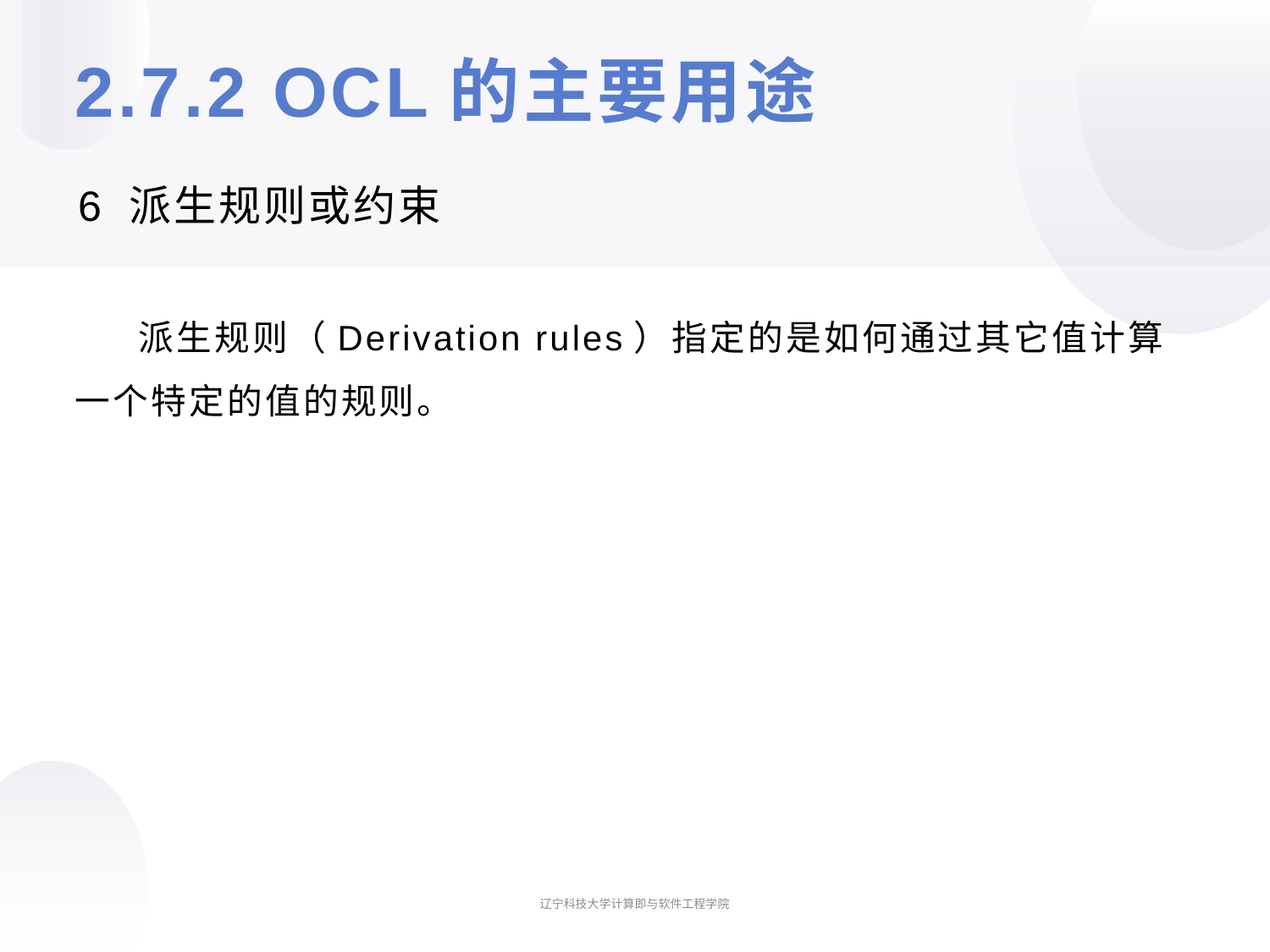

# 2.7.2 OCL的主要用途
6 派生规则或约束
派生规则（Derivation rules）指定的是如何通过其它值计算一个特定的值的规则。

辽宁科技大学计算即与软件工程学院
119